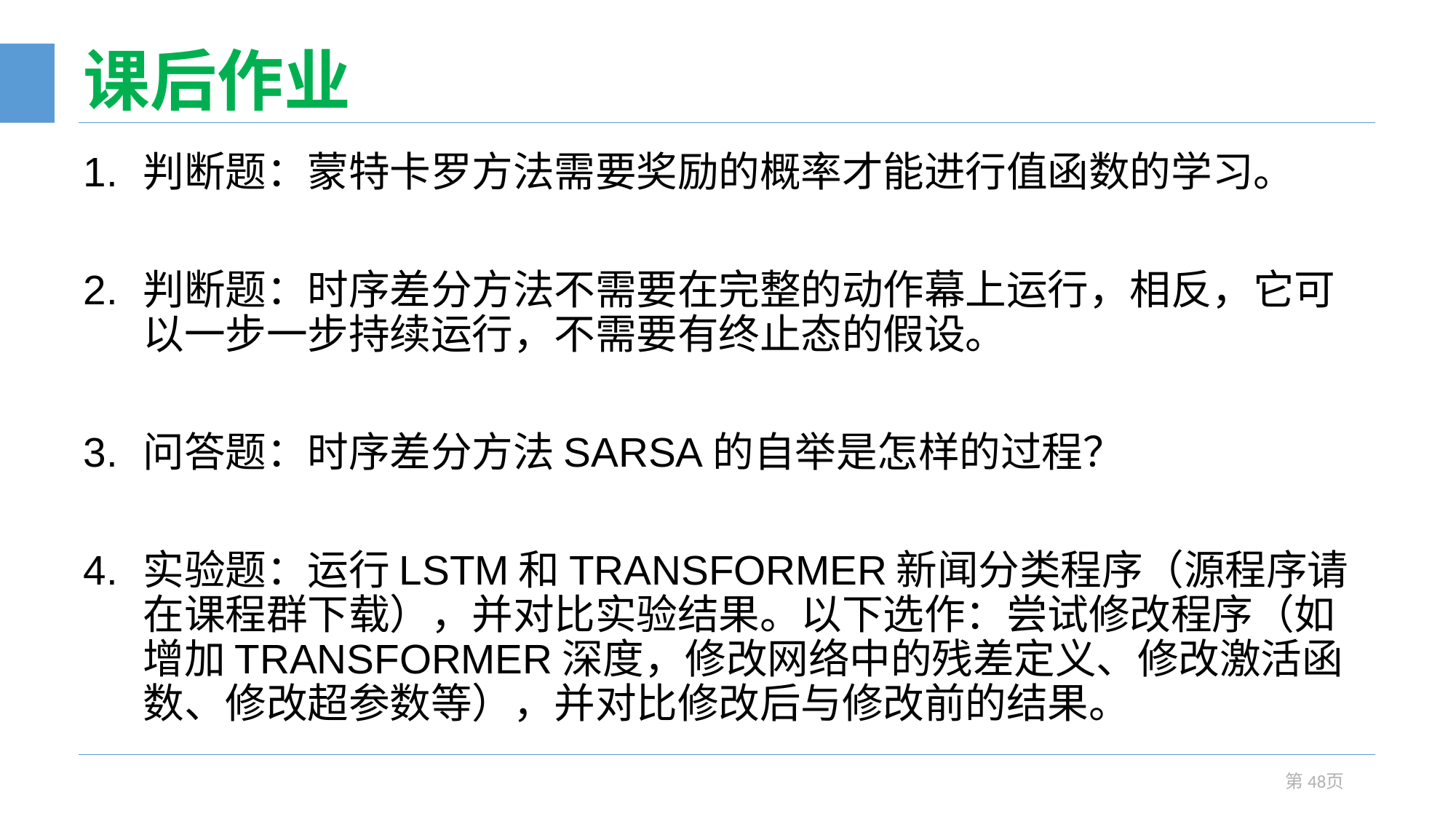

# 课后作业
判断题：蒙特卡罗方法需要奖励的概率才能进行值函数的学习。

判断题：时序差分方法不需要在完整的动作幕上运行，相反，它可以一步一步持续运行，不需要有终止态的假设。

问答题：时序差分方法SARSA的自举是怎样的过程？

实验题：运行LSTM和TRANSFORMER新闻分类程序（源程序请在课程群下载），并对比实验结果。以下选作：尝试修改程序（如增加TRANSFORMER深度，修改网络中的残差定义、修改激活函数、修改超参数等），并对比修改后与修改前的结果。

第48页